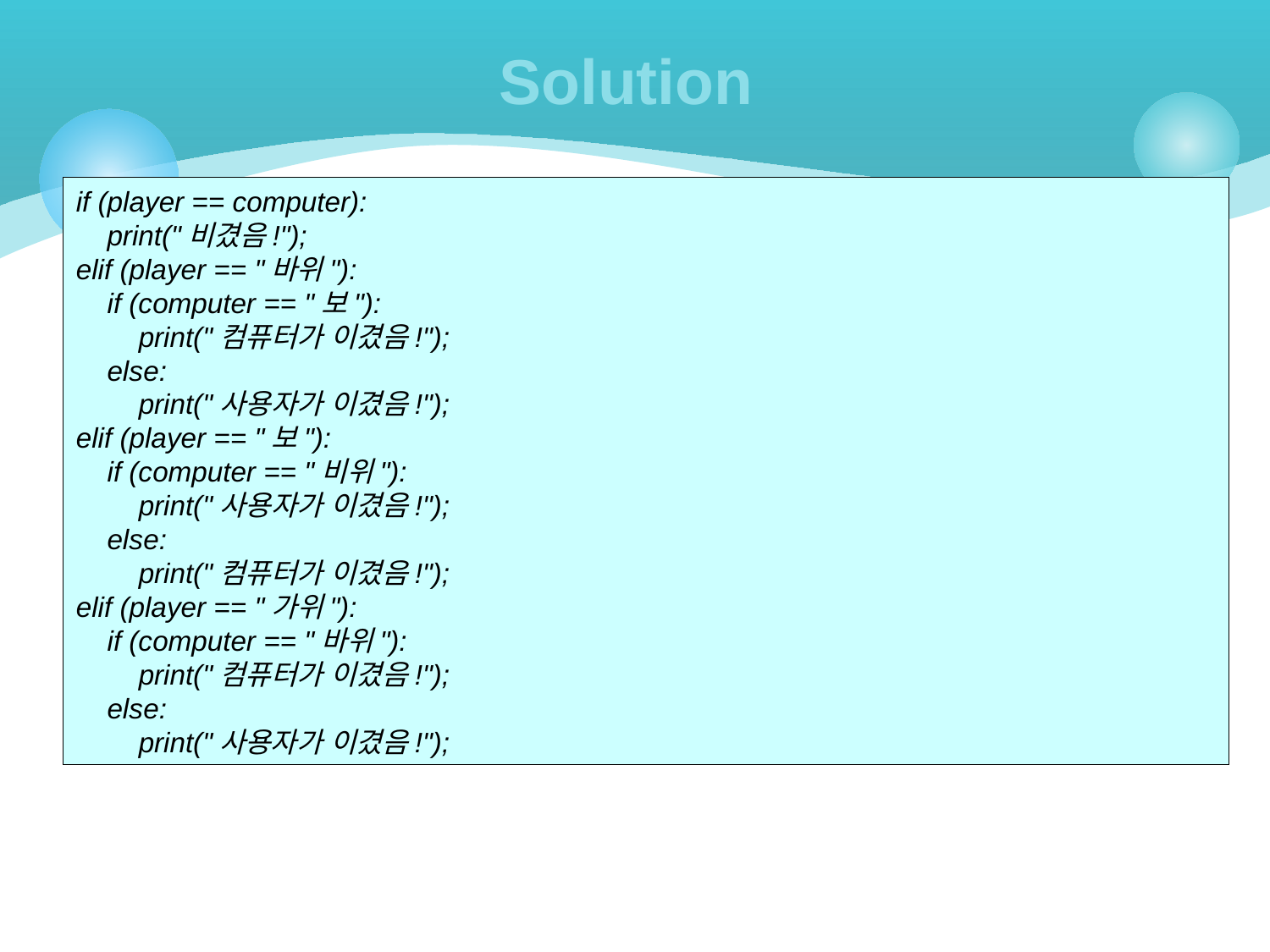

# Solution
if (player == computer):
    print("비겼음!");
elif (player == "바위"):
    if (computer == "보"):
        print("컴퓨터가 이겼음!");
    else:
        print("사용자가 이겼음!");
elif (player == "보"):
    if (computer == "비위"):
        print("사용자가 이겼음!");
    else:
        print("컴퓨터가 이겼음!");
elif (player == "가위"):
    if (computer == "바위"):
        print("컴퓨터가 이겼음!");
    else:
        print("사용자가 이겼음!");